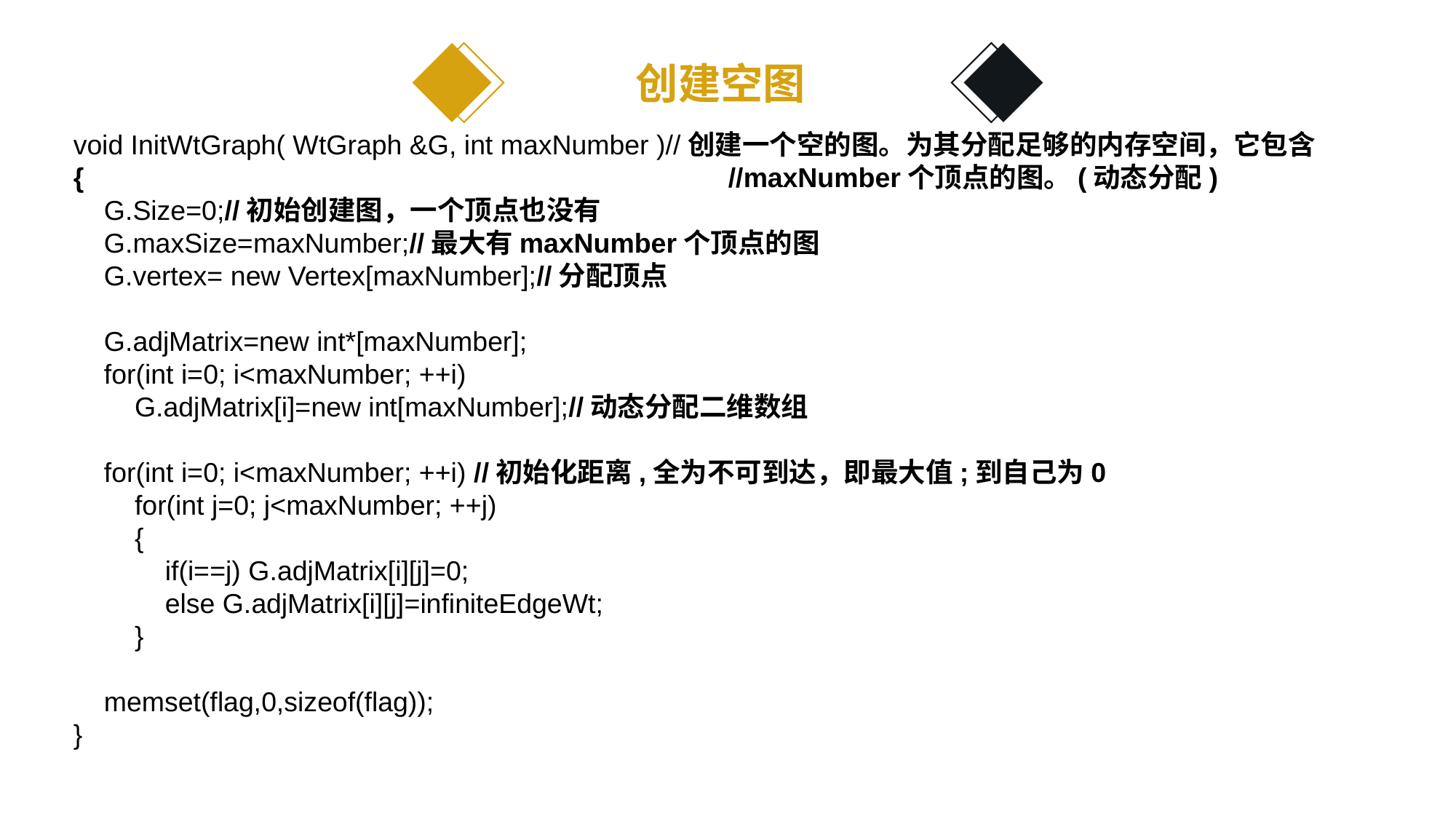

创建空图
void InitWtGraph( WtGraph &G, int maxNumber )//创建一个空的图。为其分配足够的内存空间，它包含
{					         	//maxNumber个顶点的图。(动态分配)
    G.Size=0;//初始创建图，一个顶点也没有
    G.maxSize=maxNumber;//最大有maxNumber个顶点的图
    G.vertex= new Vertex[maxNumber];//分配顶点

    G.adjMatrix=new int*[maxNumber];
    for(int i=0; i<maxNumber; ++i)
        G.adjMatrix[i]=new int[maxNumber];//动态分配二维数组

    for(int i=0; i<maxNumber; ++i) //初始化距离,全为不可到达，即最大值;到自己为0
        for(int j=0; j<maxNumber; ++j)
        {
            if(i==j) G.adjMatrix[i][j]=0;
            else G.adjMatrix[i][j]=infiniteEdgeWt;
        }

    memset(flag,0,sizeof(flag));
}